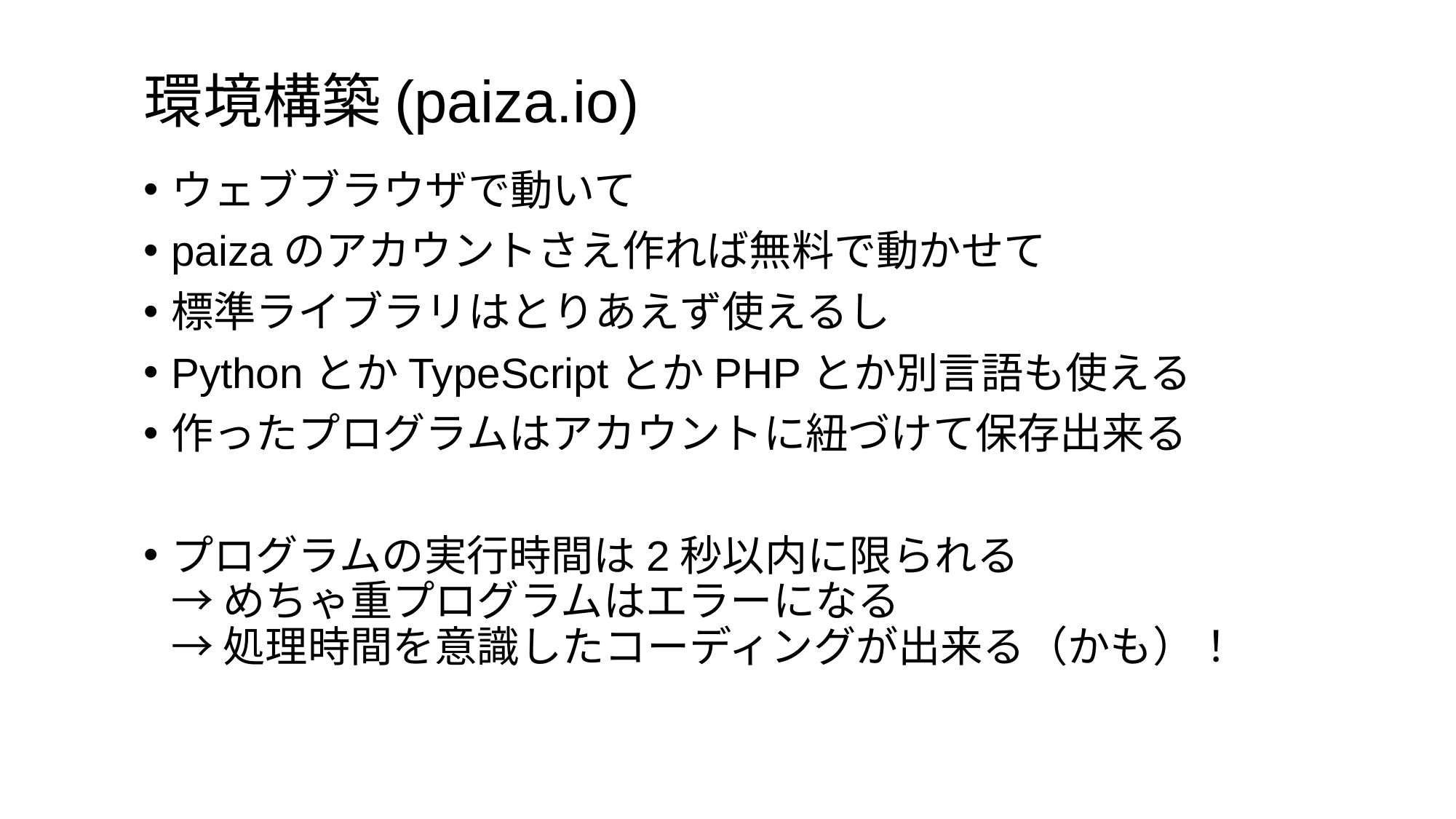

# 環境構築(paiza.io)
ウェブブラウザで動いて
paizaのアカウントさえ作れば無料で動かせて
標準ライブラリはとりあえず使えるし
PythonとかTypeScriptとかPHPとか別言語も使える
作ったプログラムはアカウントに紐づけて保存出来る

プログラムの実行時間は2秒以内に限られる
→ めちゃ重プログラムはエラーになる
→ 処理時間を意識したコーディングが出来る（かも）！